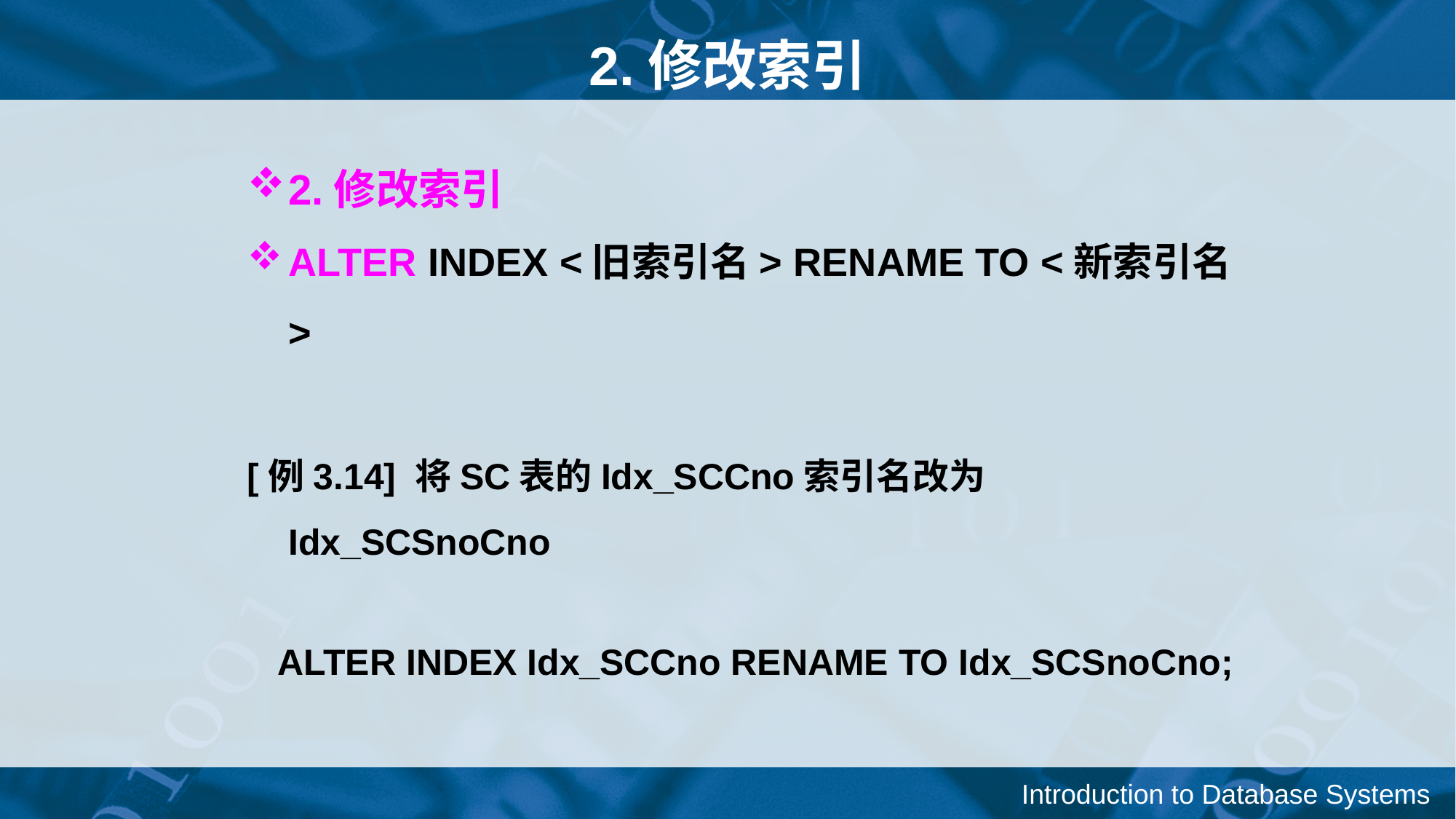

2.修改索引
2.修改索引
ALTER INDEX <旧索引名> RENAME TO <新索引名>

[例3.14] 将SC表的Idx_SCCno索引名改为Idx_SCSnoCno

   ALTER INDEX Idx_SCCno RENAME TO Idx_SCSnoCno;